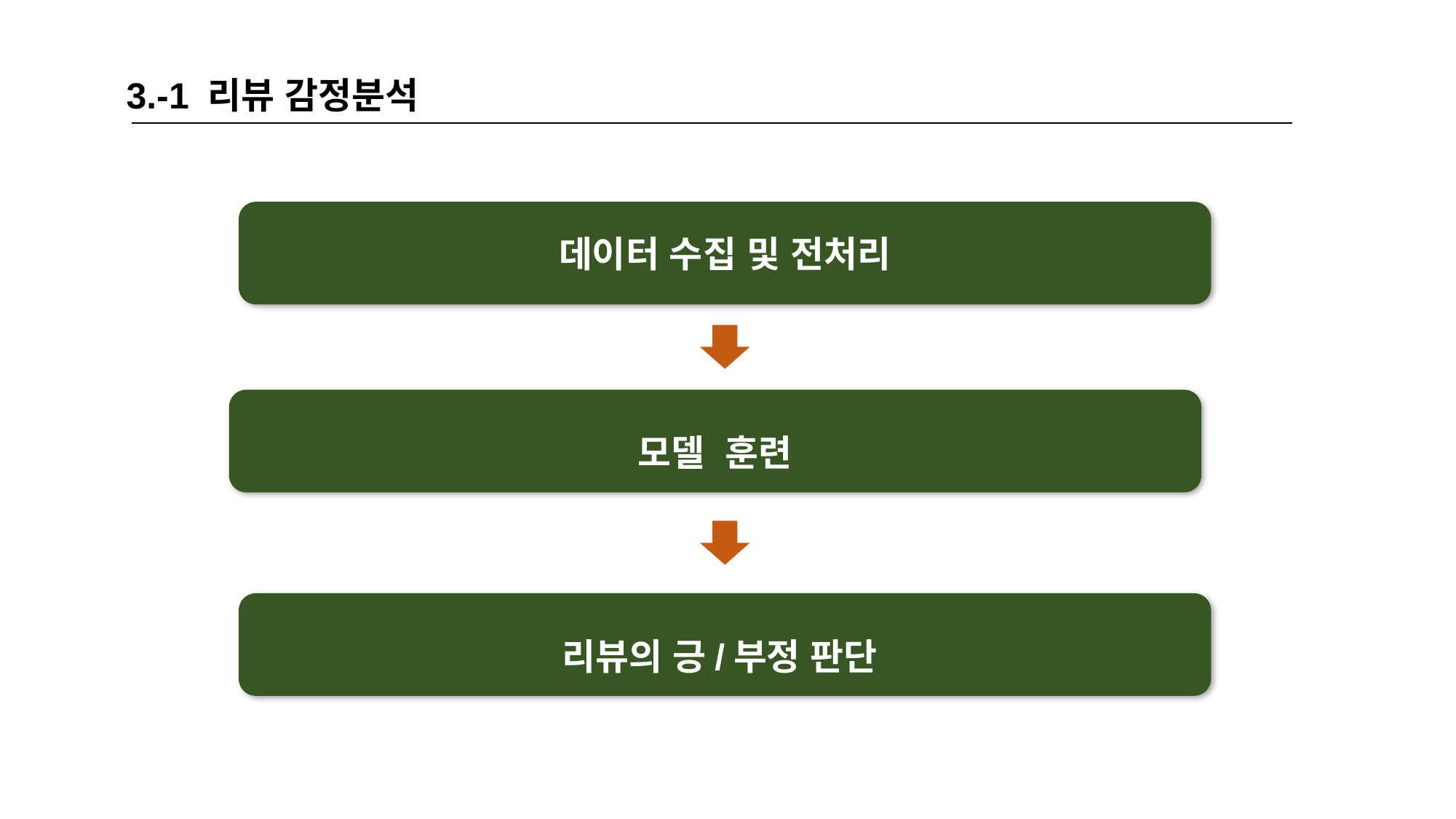

3.-1 리뷰 감정분석
데이터 수집 및 전처리

모델  훈련

리뷰의 긍/부정 판단